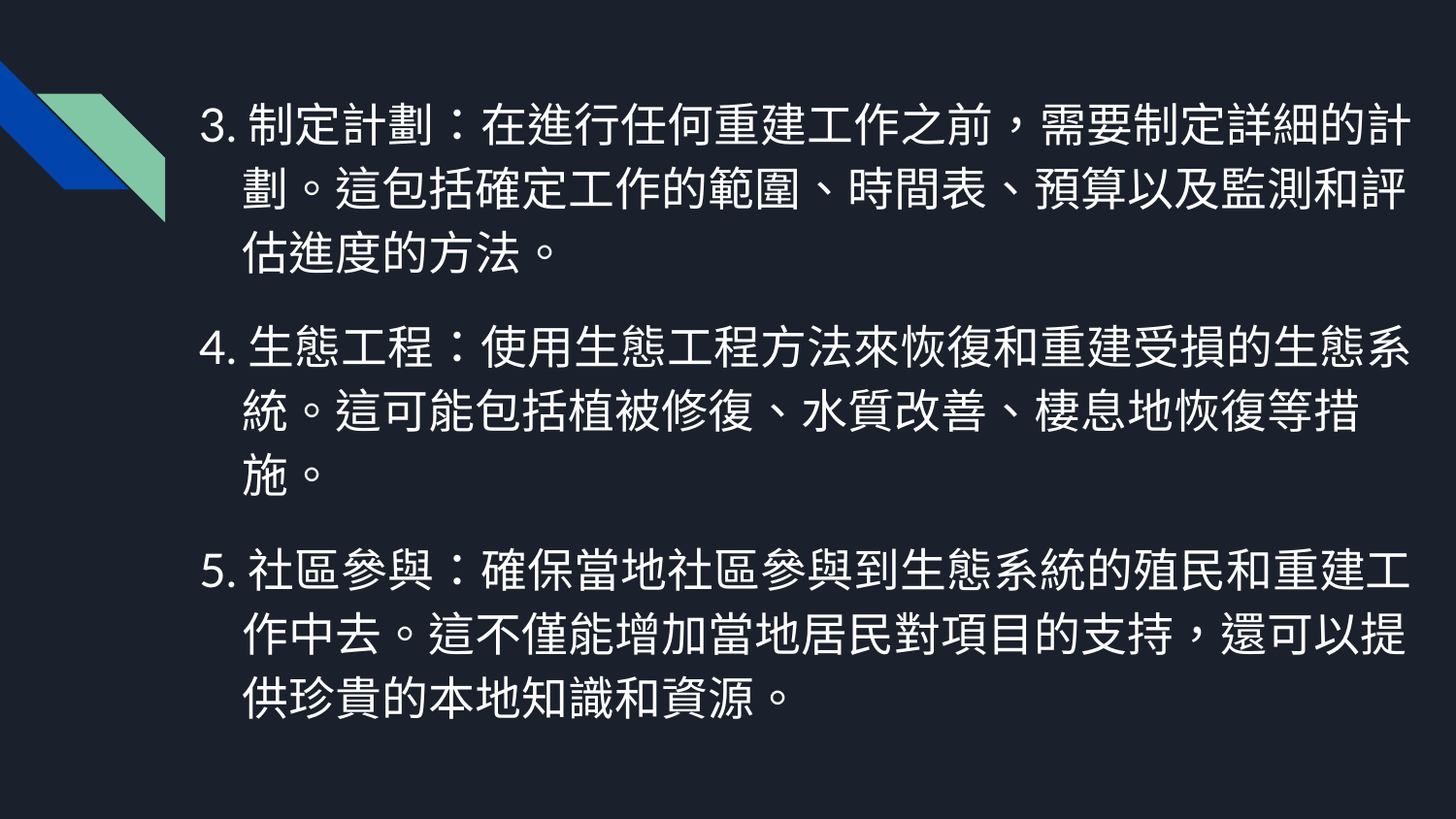

3.制定計劃：在進行任何重建工作之前，需要制定詳細的計劃。這包括確定工作的範圍、時間表、預算以及監測和評估進度的方法。
4.生態工程：使用生態工程方法來恢復和重建受損的生態系統。這可能包括植被修復、水質改善、棲息地恢復等措施。
5.社區參與：確保當地社區參與到生態系統的殖民和重建工作中去。這不僅能增加當地居民對項目的支持，還可以提供珍貴的本地知識和資源。